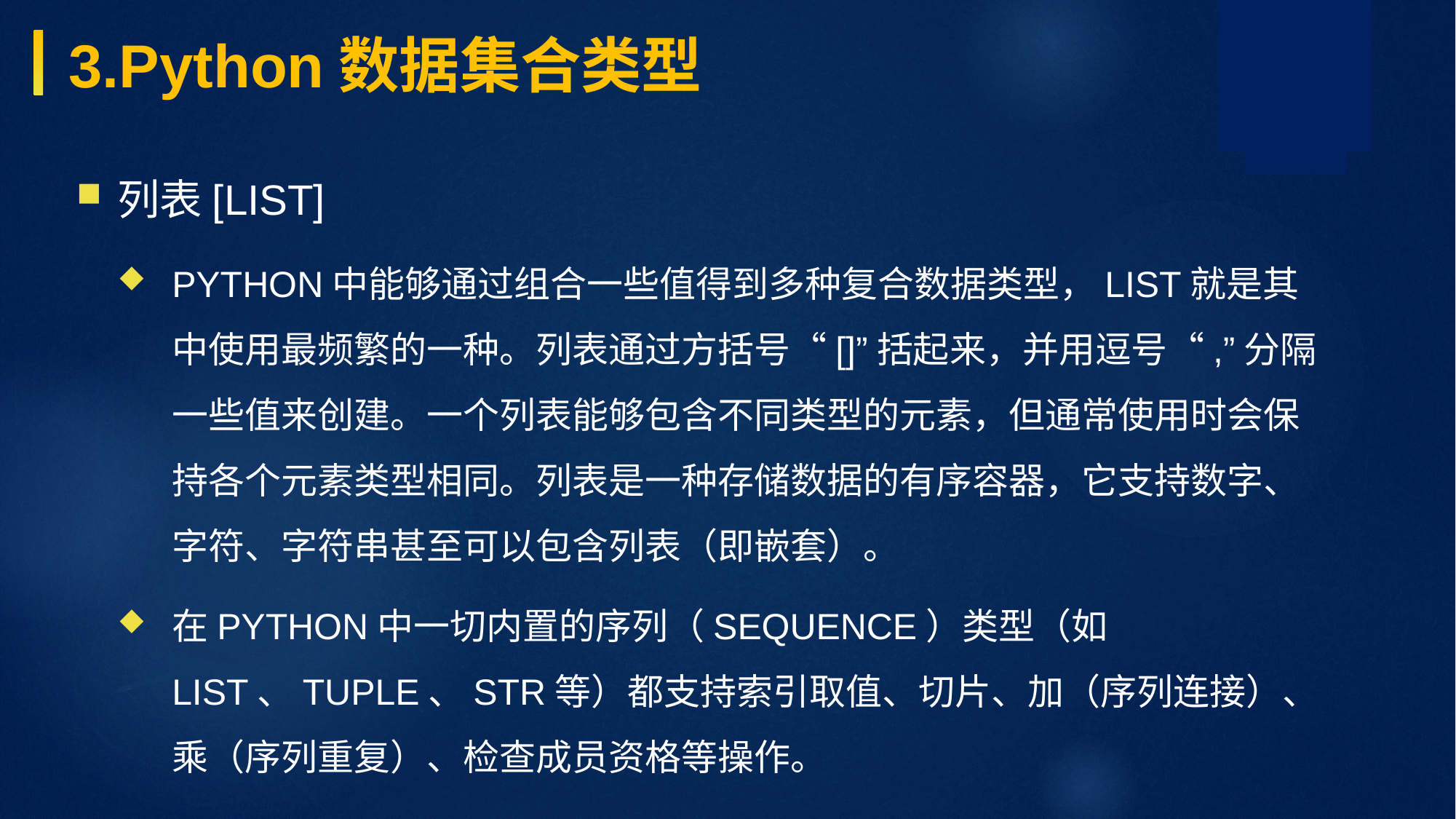

3.Python数据集合类型
列表[list]
Python中能够通过组合一些值得到多种复合数据类型，list就是其中使用最频繁的一种。列表通过方括号“[]”括起来，并用逗号“,”分隔一些值来创建。一个列表能够包含不同类型的元素，但通常使用时会保持各个元素类型相同。列表是一种存储数据的有序容器，它支持数字、字符、字符串甚至可以包含列表（即嵌套）。
在Python中一切内置的序列（sequence）类型（如list、tuple、str等）都支持索引取值、切片、加（序列连接）、乘（序列重复）、检查成员资格等操作。